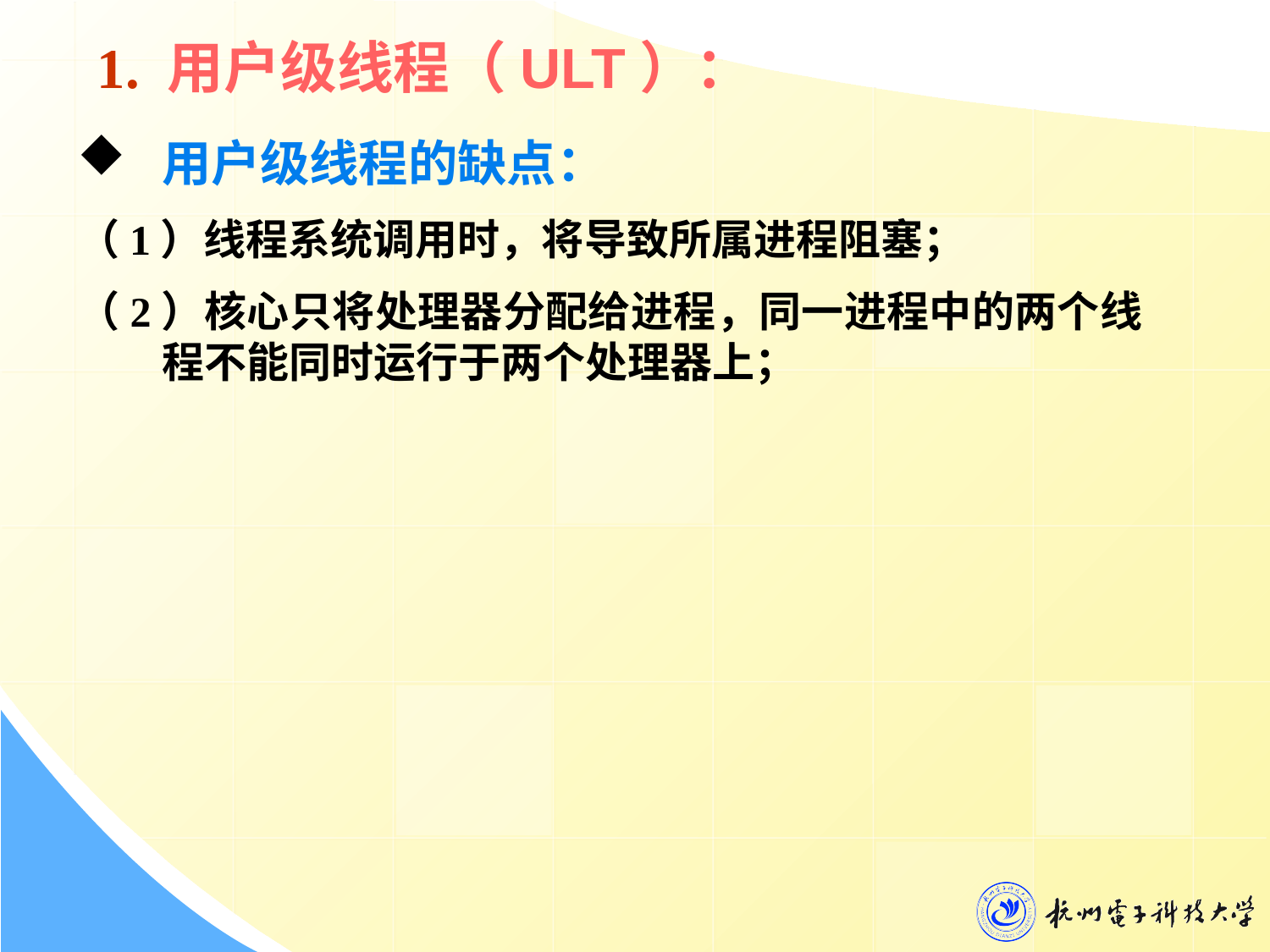

1. 用户级线程（ULT）：
用户级线程的缺点：
（1）线程系统调用时，将导致所属进程阻塞；
（2）核心只将处理器分配给进程，同一进程中的两个线程不能同时运行于两个处理器上；